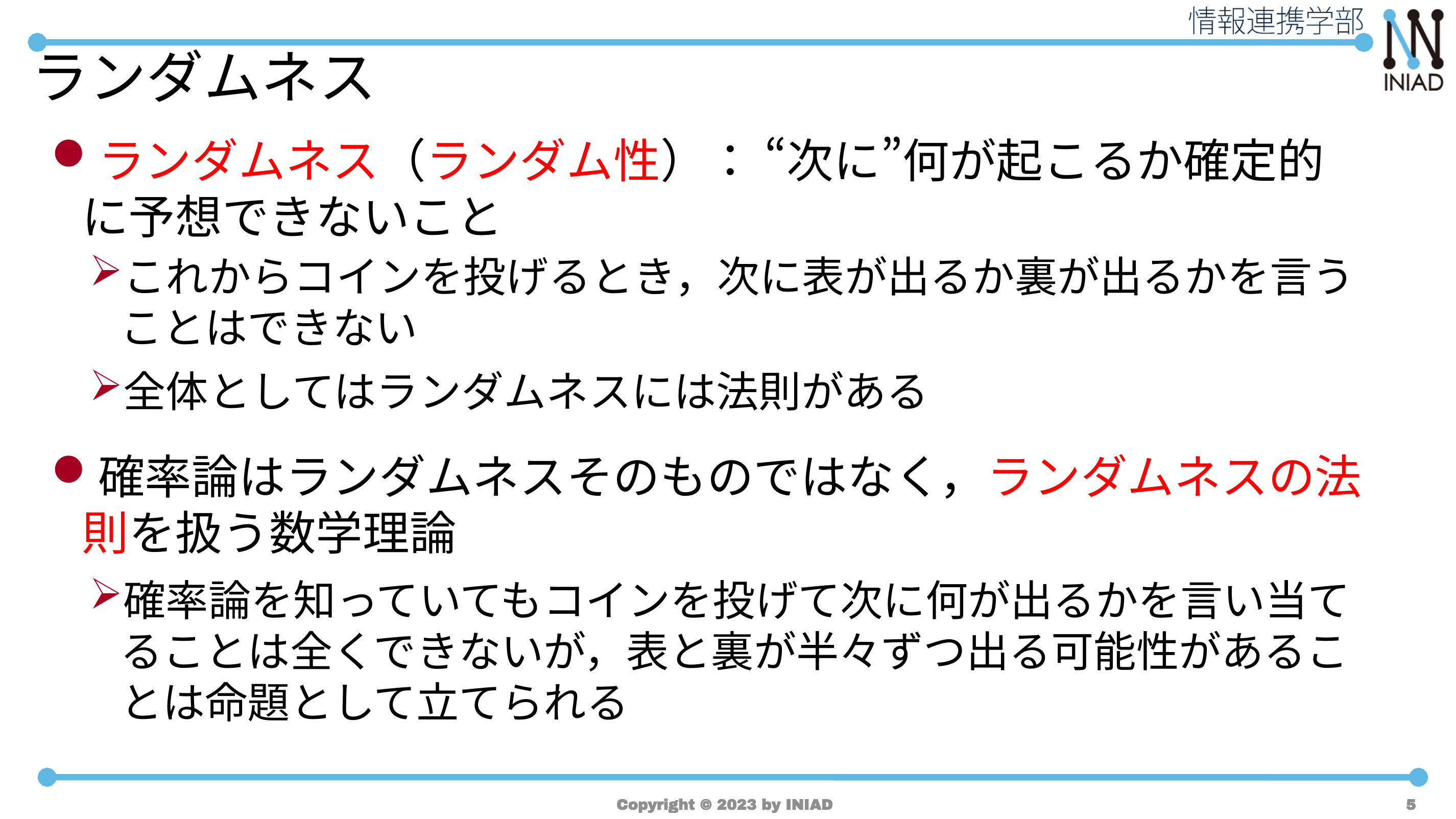

# ランダムネス
ランダムネス（ランダム性）： “次に”何が起こるか確定的に予想できないこと
これからコインを投げるとき，次に表が出るか裏が出るかを言うことはできない
全体としてはランダムネスには法則がある
確率論はランダムネスそのものではなく，ランダムネスの法則を扱う数学理論
確率論を知っていてもコインを投げて次に何が出るかを言い当てることは全くできないが，表と裏が半々ずつ出る可能性があることは命題として立てられる
Copyright © 2023 by INIAD
5